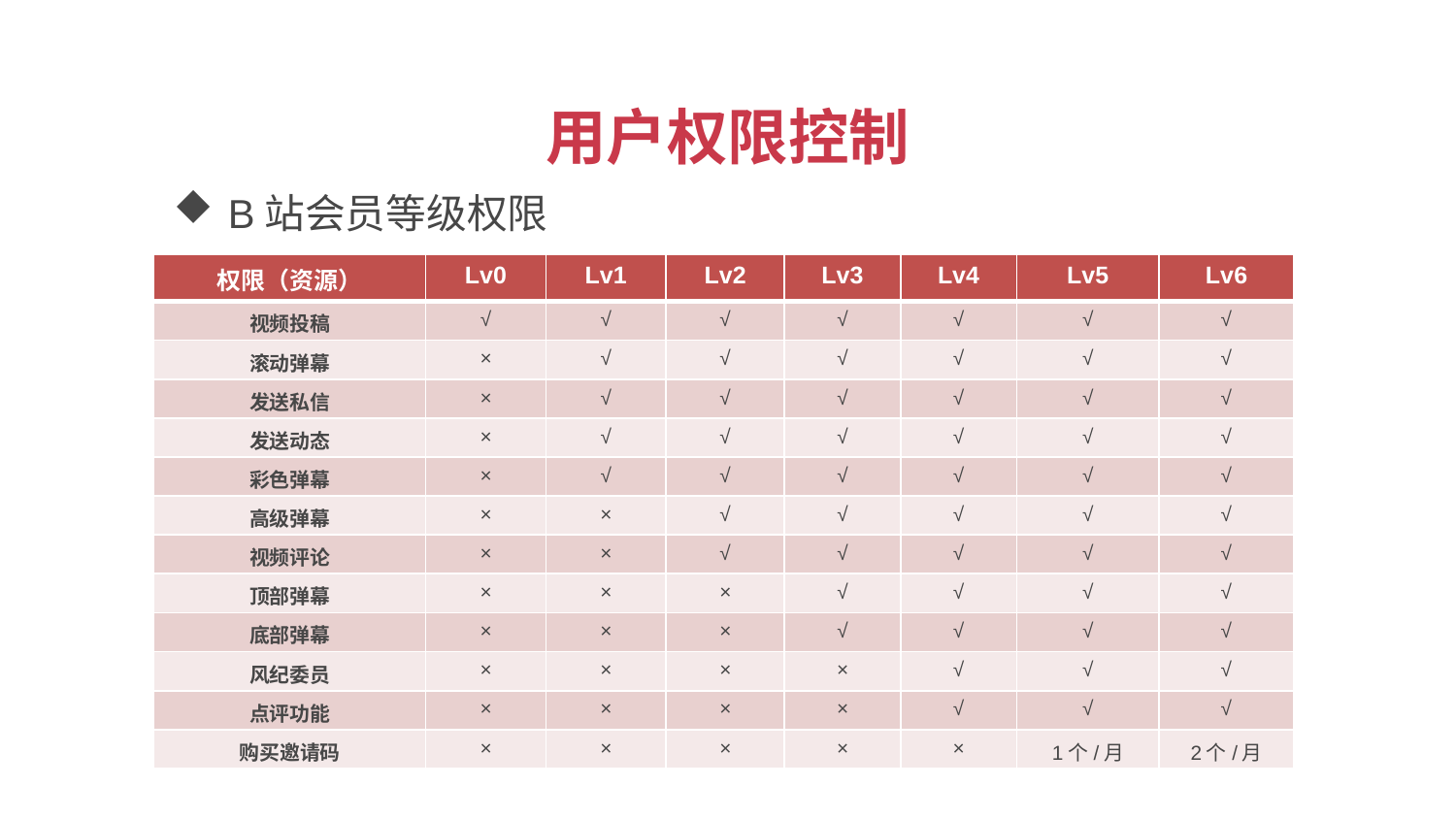

用户权限控制
B站会员等级权限
| 权限（资源） | Lv0 | Lv1 | Lv2 | Lv3 | Lv4 | Lv5 | Lv6 |
| --- | --- | --- | --- | --- | --- | --- | --- |
| 视频投稿 | √ | √ | √ | √ | √ | √ | √ |
| 滚动弹幕 | × | √ | √ | √ | √ | √ | √ |
| 发送私信 | × | √ | √ | √ | √ | √ | √ |
| 发送动态 | × | √ | √ | √ | √ | √ | √ |
| 彩色弹幕 | × | √ | √ | √ | √ | √ | √ |
| 高级弹幕 | × | × | √ | √ | √ | √ | √ |
| 视频评论 | × | × | √ | √ | √ | √ | √ |
| 顶部弹幕 | × | × | × | √ | √ | √ | √ |
| 底部弹幕 | × | × | × | √ | √ | √ | √ |
| 风纪委员 | × | × | × | × | √ | √ | √ |
| 点评功能 | × | × | × | × | √ | √ | √ |
| 购买邀请码 | × | × | × | × | × | 1个/月 | 2个/月 |